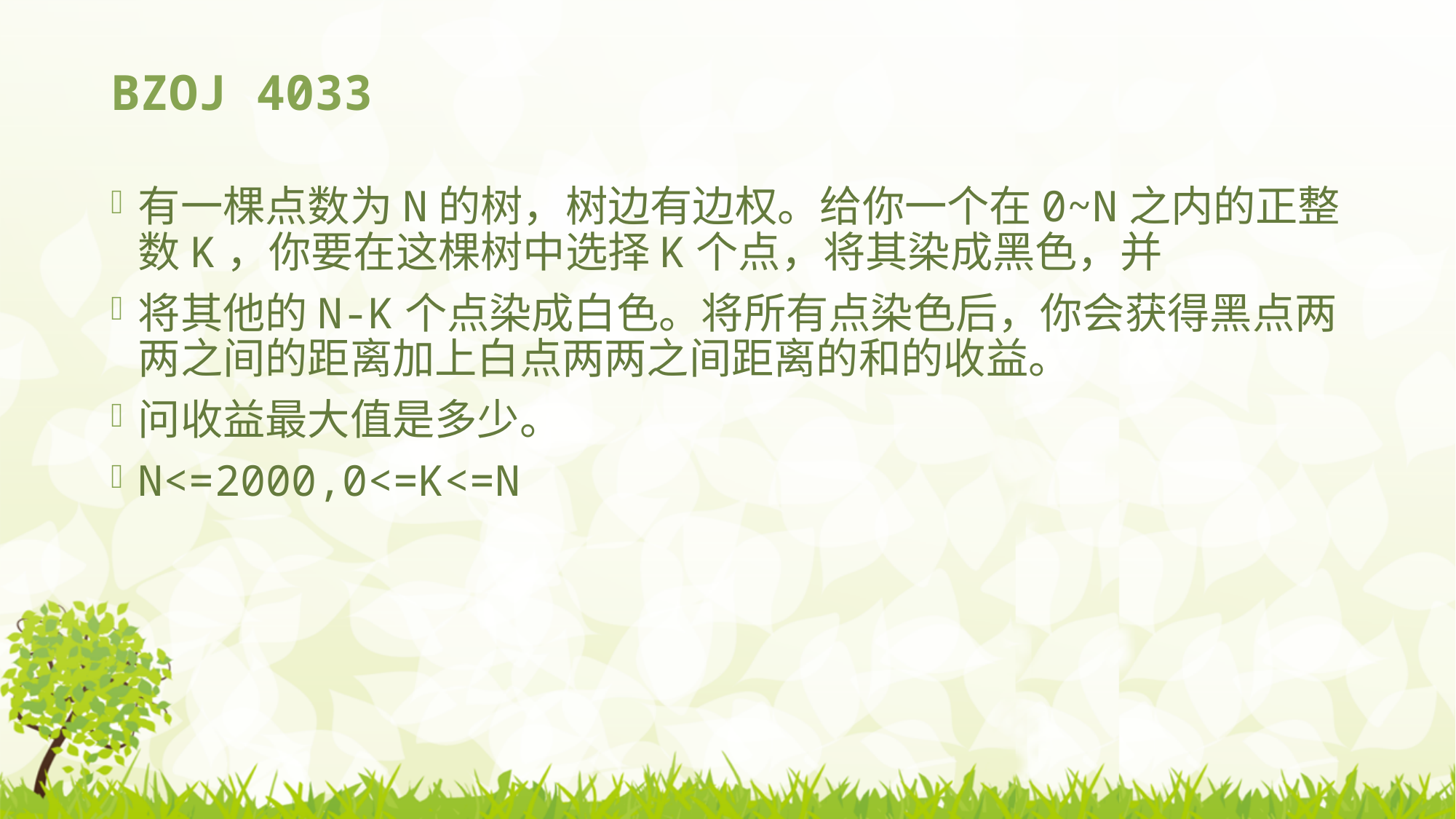

# BZOJ 4033
有一棵点数为N的树，树边有边权。给你一个在0~N之内的正整数K，你要在这棵树中选择K个点，将其染成黑色，并
将其他的N-K个点染成白色。将所有点染色后，你会获得黑点两两之间的距离加上白点两两之间距离的和的收益。
问收益最大值是多少。
N<=2000,0<=K<=N